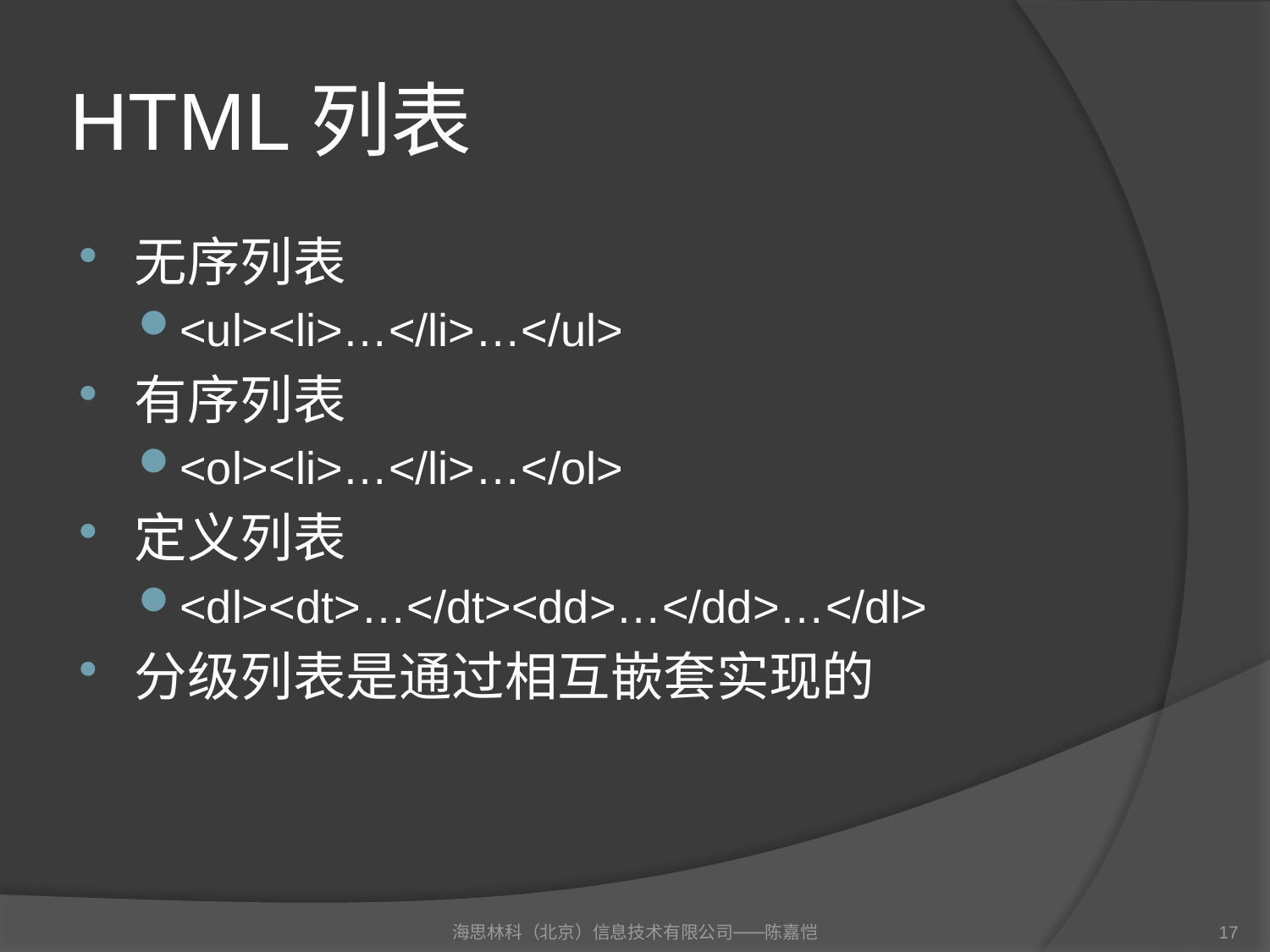

# HTML列表
无序列表
<ul><li>…</li>…</ul>
有序列表
<ol><li>…</li>…</ol>
定义列表
<dl><dt>…</dt><dd>…</dd>…</dl>
分级列表是通过相互嵌套实现的
海思林科（北京）信息技术有限公司——陈嘉恺
17